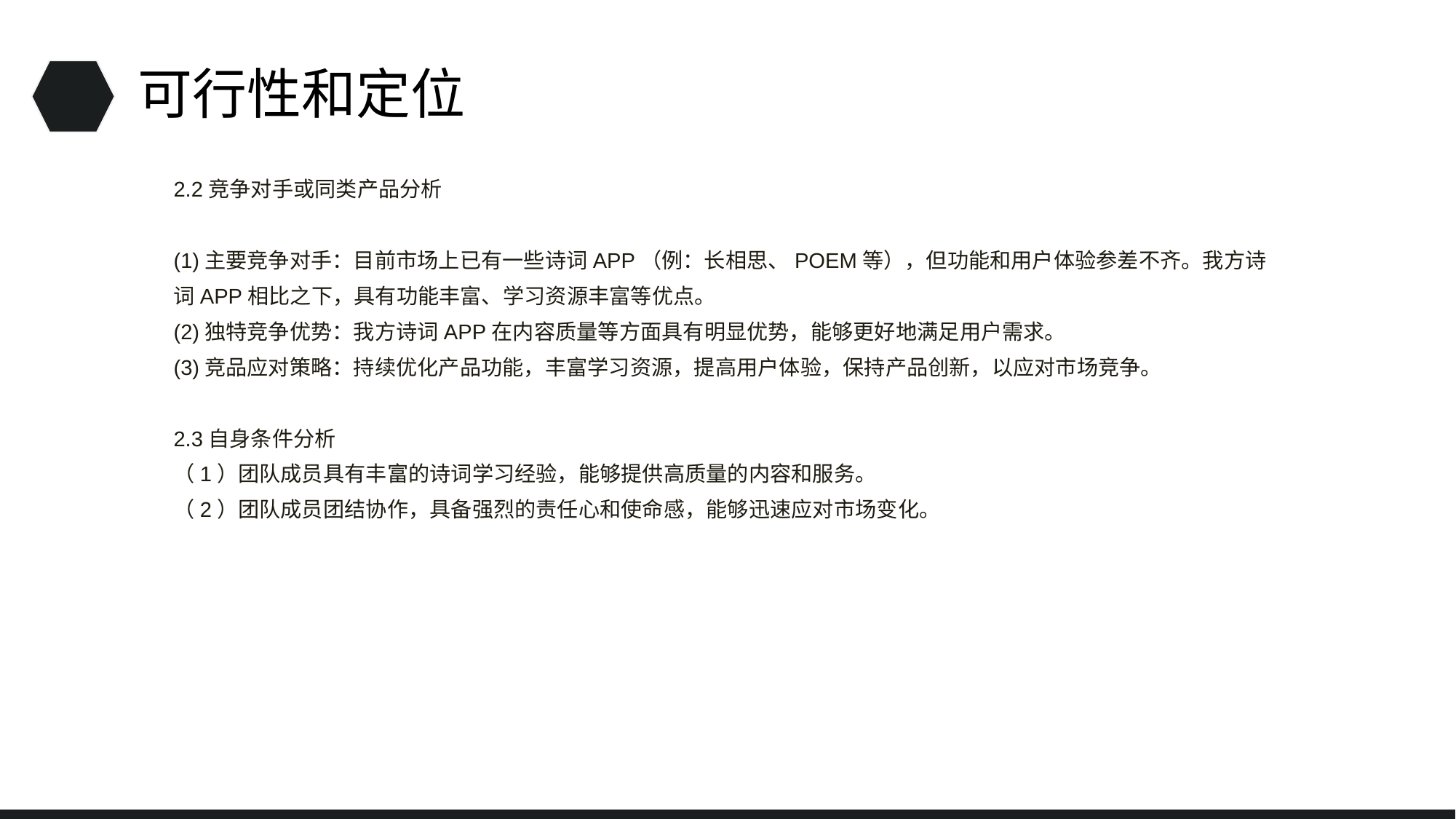

可行性和定位
2.2竞争对手或同类产品分析

(1)主要竞争对手：目前市场上已有一些诗词APP（例：长相思、POEM等），但功能和用户体验参差不齐。我方诗词APP相比之下，具有功能丰富、学习资源丰富等优点。
(2)独特竞争优势：我方诗词APP在内容质量等方面具有明显优势，能够更好地满足用户需求。
(3)竞品应对策略：持续优化产品功能，丰富学习资源，提高用户体验，保持产品创新，以应对市场竞争。

2.3自身条件分析
（1）团队成员具有丰富的诗词学习经验，能够提供高质量的内容和服务。
（2）团队成员团结协作，具备强烈的责任心和使命感，能够迅速应对市场变化。